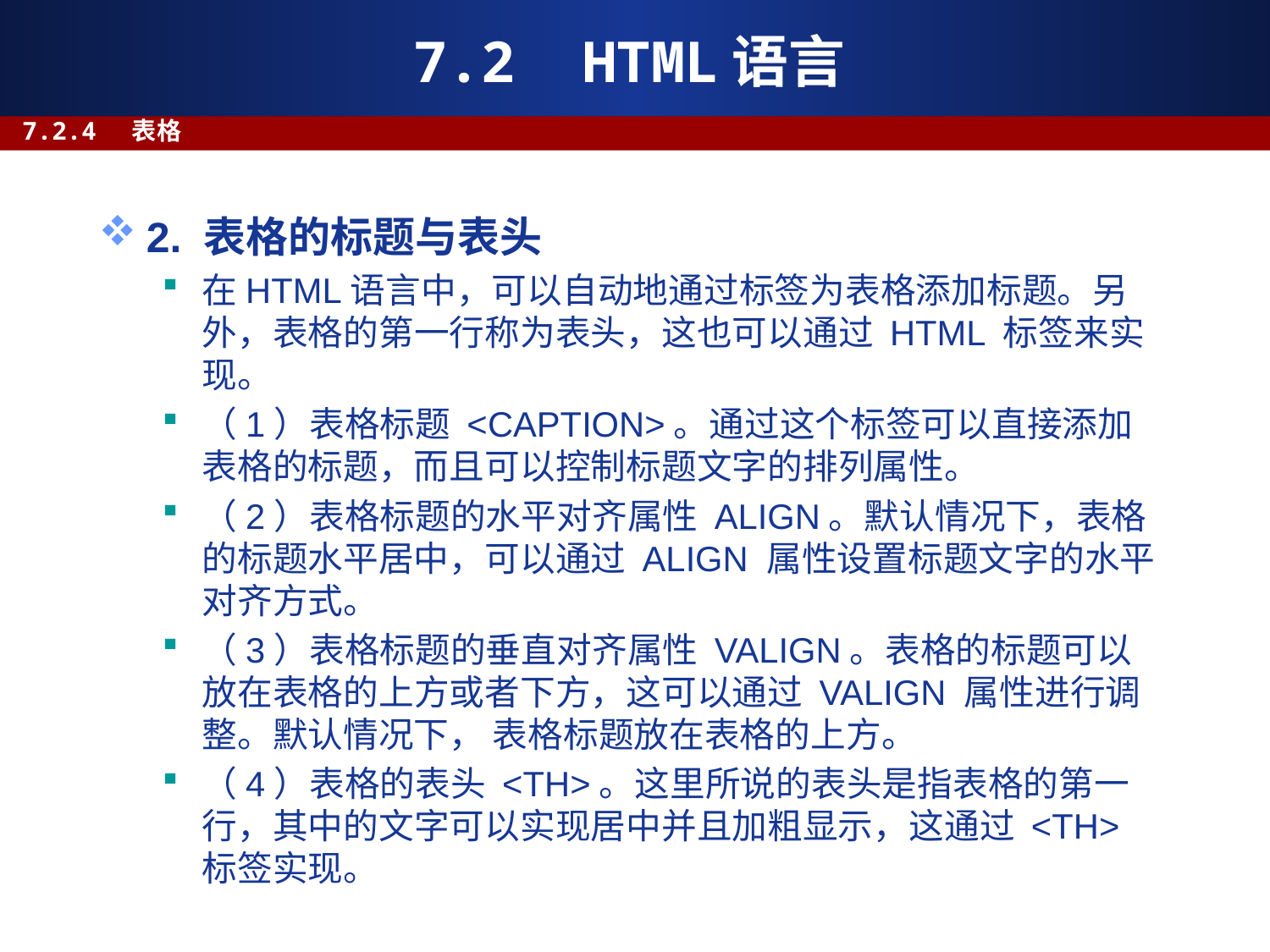

# 7.2  HTML语言
7.2.4  表格
2. 表格的标题与表头
在HTML语言中，可以自动地通过标签为表格添加标题。另外，表格的第一行称为表头，这也可以通过 HTML 标签来实现。
（1）表格标题 <CAPTION>。通过这个标签可以直接添加表格的标题，而且可以控制标题文字的排列属性。
（2）表格标题的水平对齐属性 ALIGN。默认情况下，表格的标题水平居中，可以通过 ALIGN 属性设置标题文字的水平对齐方式。
（3）表格标题的垂直对齐属性 VALIGN。表格的标题可以放在表格的上方或者下方，这可以通过 VALIGN 属性进行调整。默认情况下， 表格标题放在表格的上方。
（4）表格的表头 <TH>。这里所说的表头是指表格的第一行，其中的文字可以实现居中并且加粗显示，这通过 <TH> 标签实现。